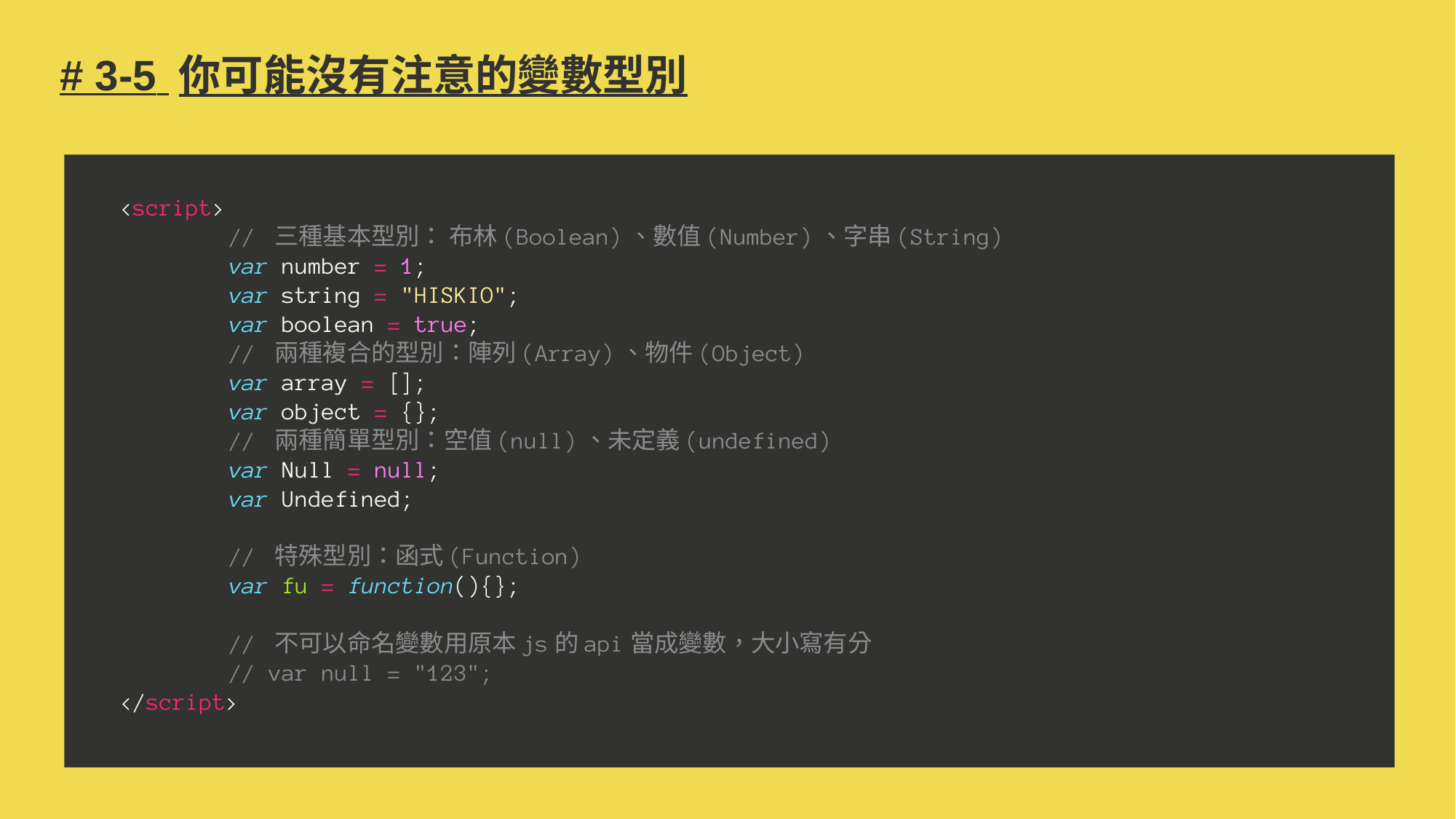

# # 3-5 你可能沒有注意的變數型別

<script>
	// 三種基本型別： 布林(Boolean)、數值(Number)、字串(String)
	var number = 1;
	var string = "HISKIO";
	var boolean = true;
	// 兩種複合的型別：陣列(Array)、物件(Object)
	var array = [];
	var object = {};
	// 兩種簡單型別：空值(null)、未定義(undefined)
	var Null = null;
	var Undefined;
	// 特殊型別：函式(Function)
	var fu = function(){};
	// 不可以命名變數用原本js的api當成變數，大小寫有分
	// var null = "123";
</script>